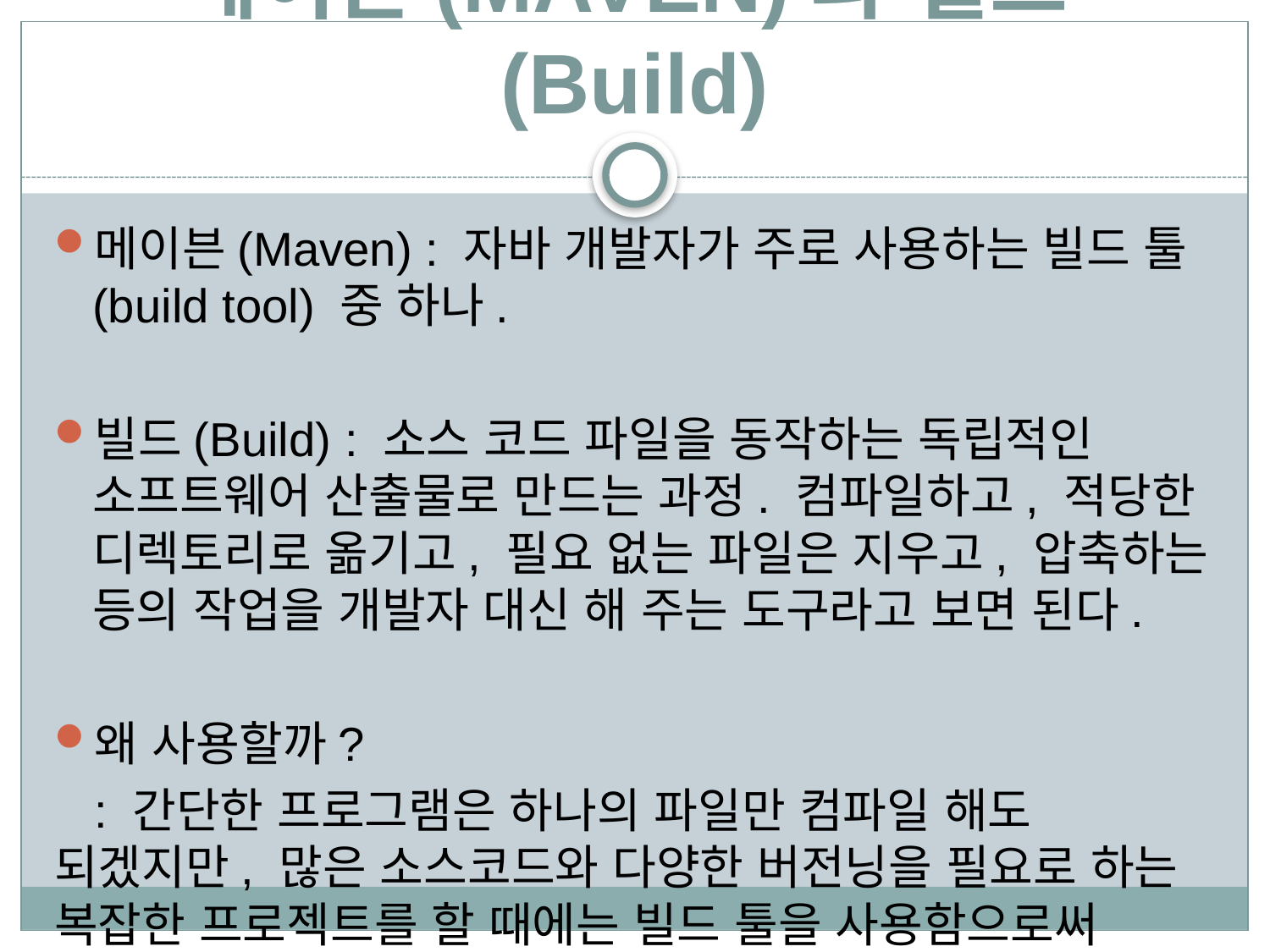

# 메이븐(MAVEN)과 빌드(Build)
메이븐(Maven) : 자바 개발자가 주로 사용하는 빌드 툴(build tool) 중 하나.

빌드(Build) : 소스 코드 파일을 동작하는 독립적인 소프트웨어 산출물로 만드는 과정. 컴파일하고, 적당한 디렉토리로 옮기고, 필요 없는 파일은 지우고, 압축하는 등의 작업을 개발자 대신 해 주는 도구라고 보면 된다.

왜 사용할까?
   : 간단한 프로그램은 하나의 파일만 컴파일 해도 되겠지만, 많은 소스코드와 다양한 버전닝을 필요로 하는 복잡한 프로젝트를 할 때에는 빌드 툴을 사용함으로써 수고를 덜 수 있다.